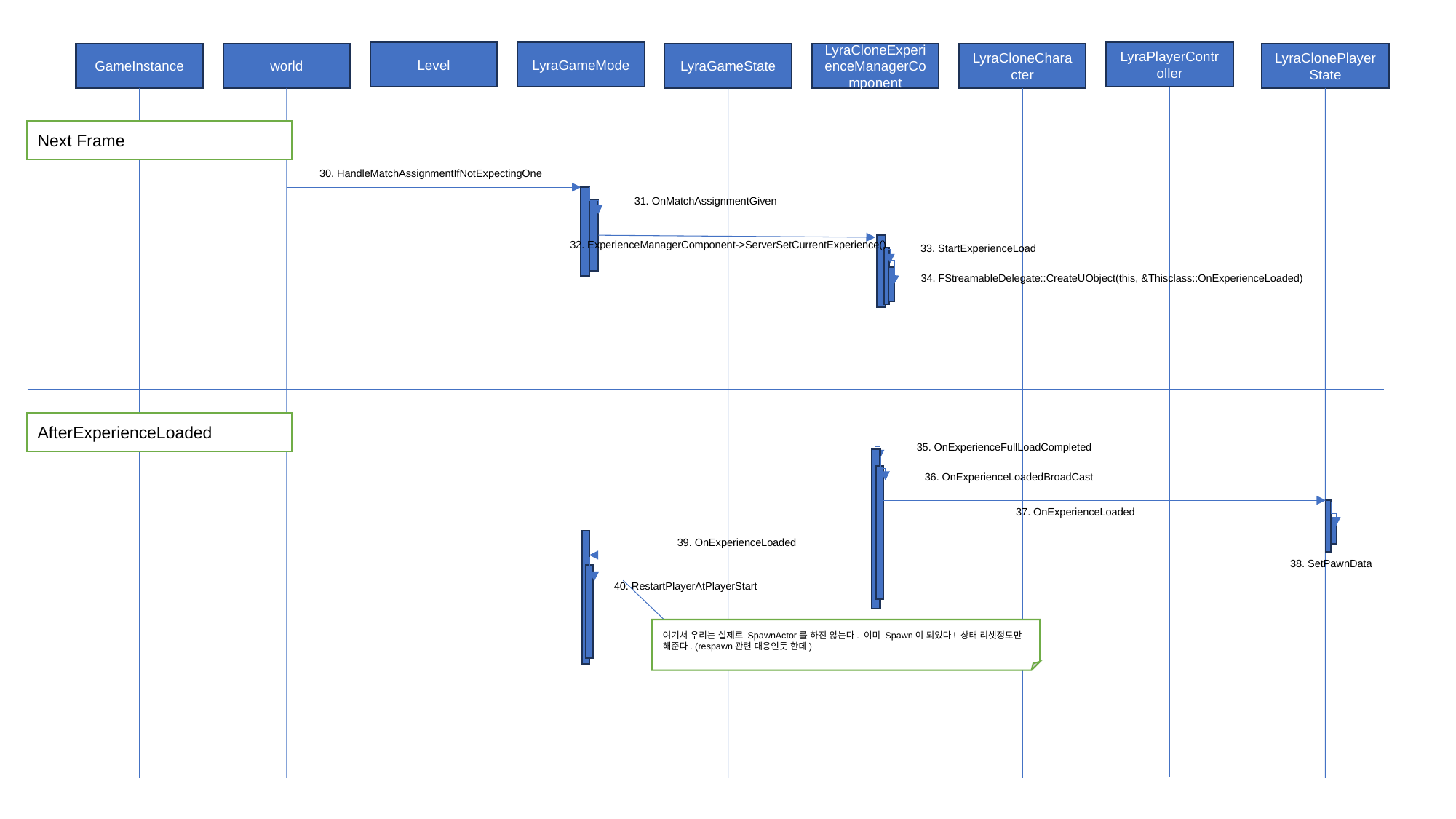

Level
LyraGameMode
LyraPlayerController
GameInstance
world
LyraGameState
LyraCloneExperienceManagerComponent
LyraCloneCharacter
LyraClonePlayerState
Next Frame
30. HandleMatchAssignmentIfNotExpectingOne

31. OnMatchAssignmentGiven

32. ExperienceManagerComponent->ServerSetCurrentExperience()

33. StartExperienceLoad

34. FStreamableDelegate::CreateUObject(this, &Thisclass::OnExperienceLoaded)

AfterExperienceLoaded
35. OnExperienceFullLoadCompleted

36. OnExperienceLoadedBroadCast

37. OnExperienceLoaded

39. OnExperienceLoaded

38. SetPawnData

40. RestartPlayerAtPlayerStart
여기서 우리는 실제로 SpawnActor를 하진 않는다. 이미 Spawn이 되있다! 상태 리셋정도만 해준다. (respawn관련 대응인듯 한데)